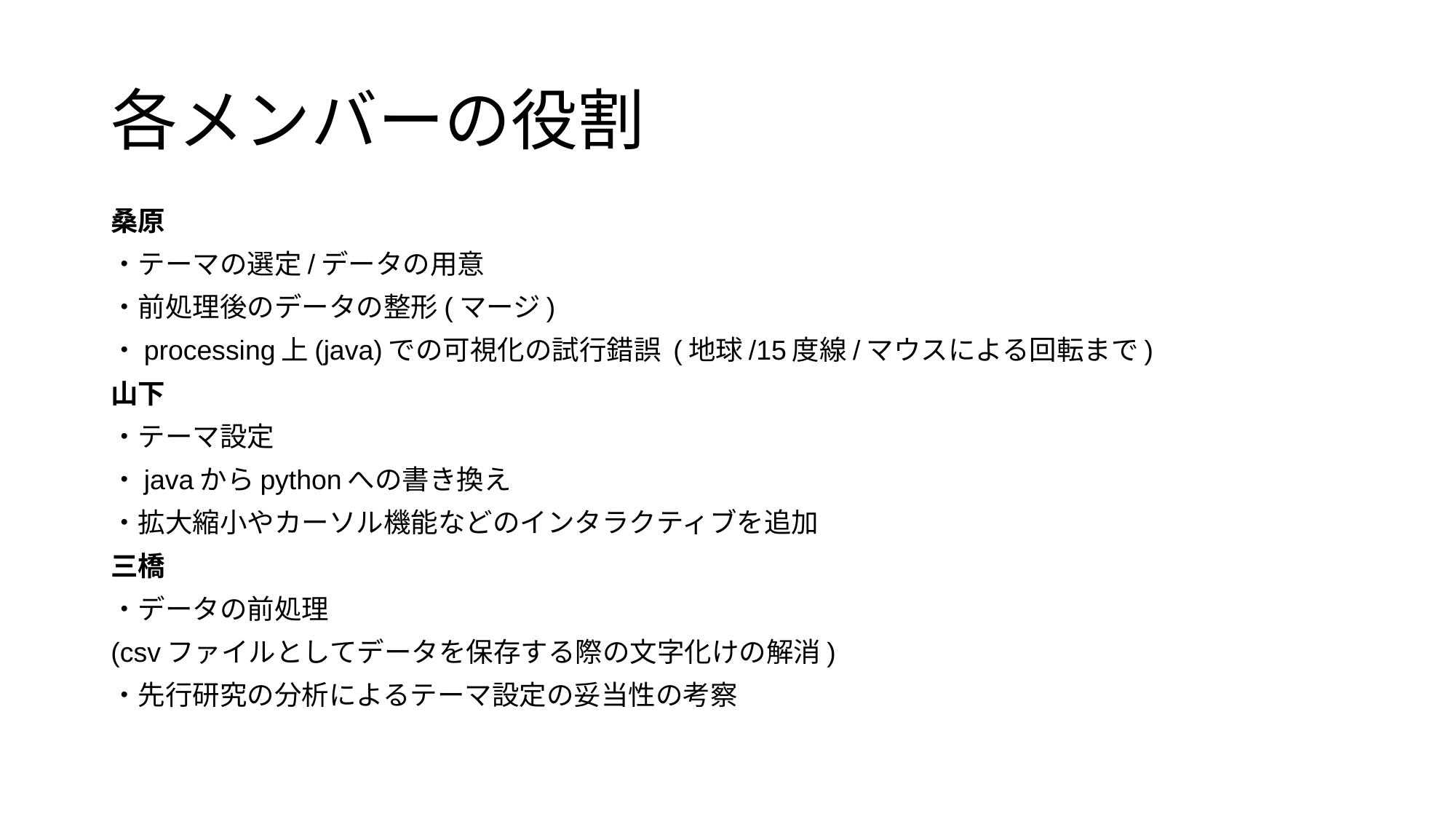

# 各メンバーの役割
桑原
・テーマの選定/データの用意
・前処理後のデータの整形(マージ)
・processing上(java)での可視化の試行錯誤 (地球/15度線/マウスによる回転まで)
山下
・テーマ設定
・javaからpythonへの書き換え
・拡大縮小やカーソル機能などのインタラクティブを追加
三橋
・データの前処理
(csvファイルとしてデータを保存する際の文字化けの解消)
・先行研究の分析によるテーマ設定の妥当性の考察